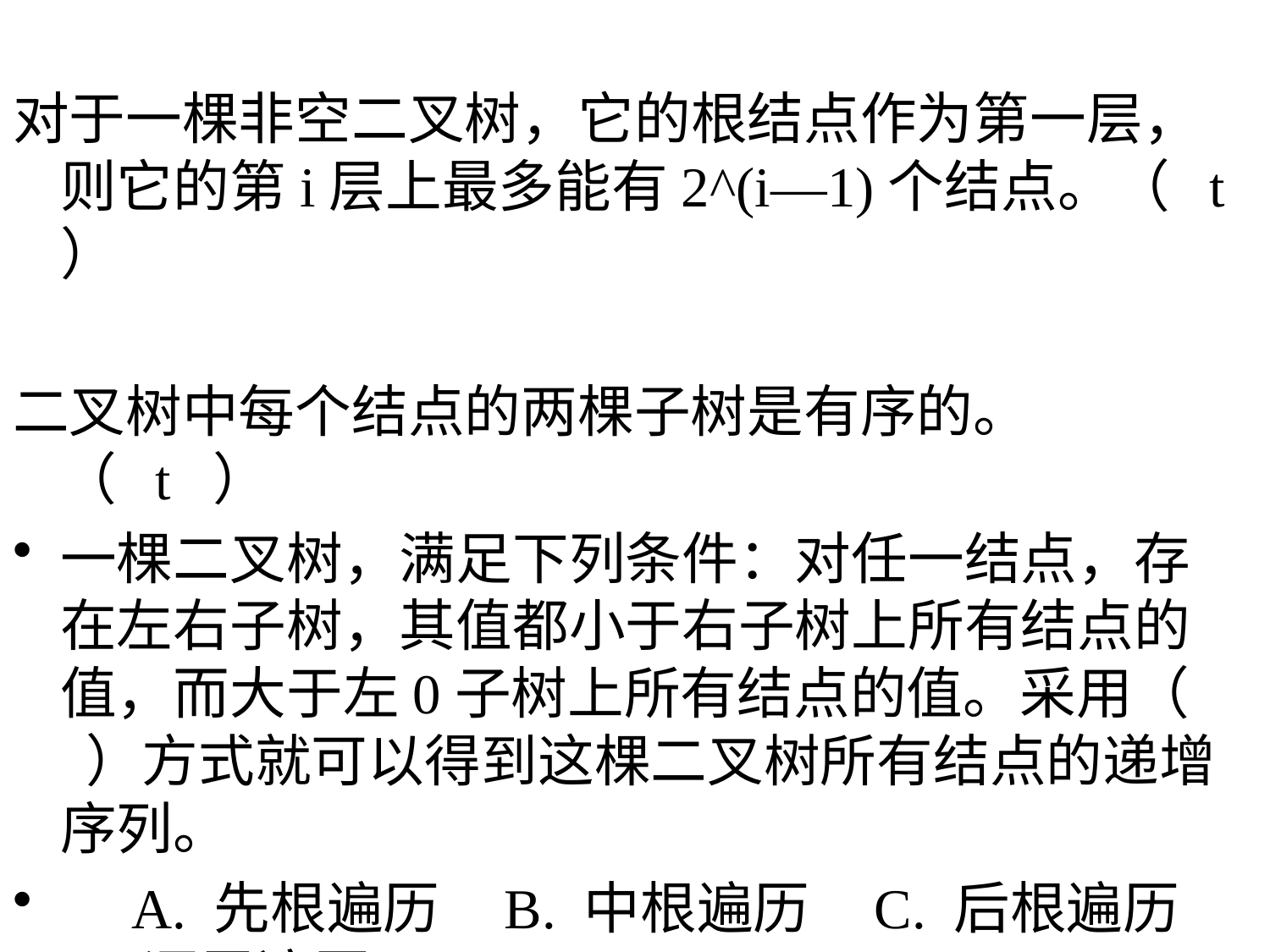

对于一棵非空二叉树，它的根结点作为第一层，则它的第i层上最多能有2^(i—1)个结点。（  t ）

二叉树中每个结点的两棵子树是有序的。 （  t  ）
一棵二叉树，满足下列条件：对任一结点，存在左右子树，其值都小于右子树上所有结点的值，而大于左0子树上所有结点的值。采用（      ）方式就可以得到这棵二叉树所有结点的递增序列。
     A. 先根遍历    B. 中根遍历    C. 后根遍历    D. 逐层遍历